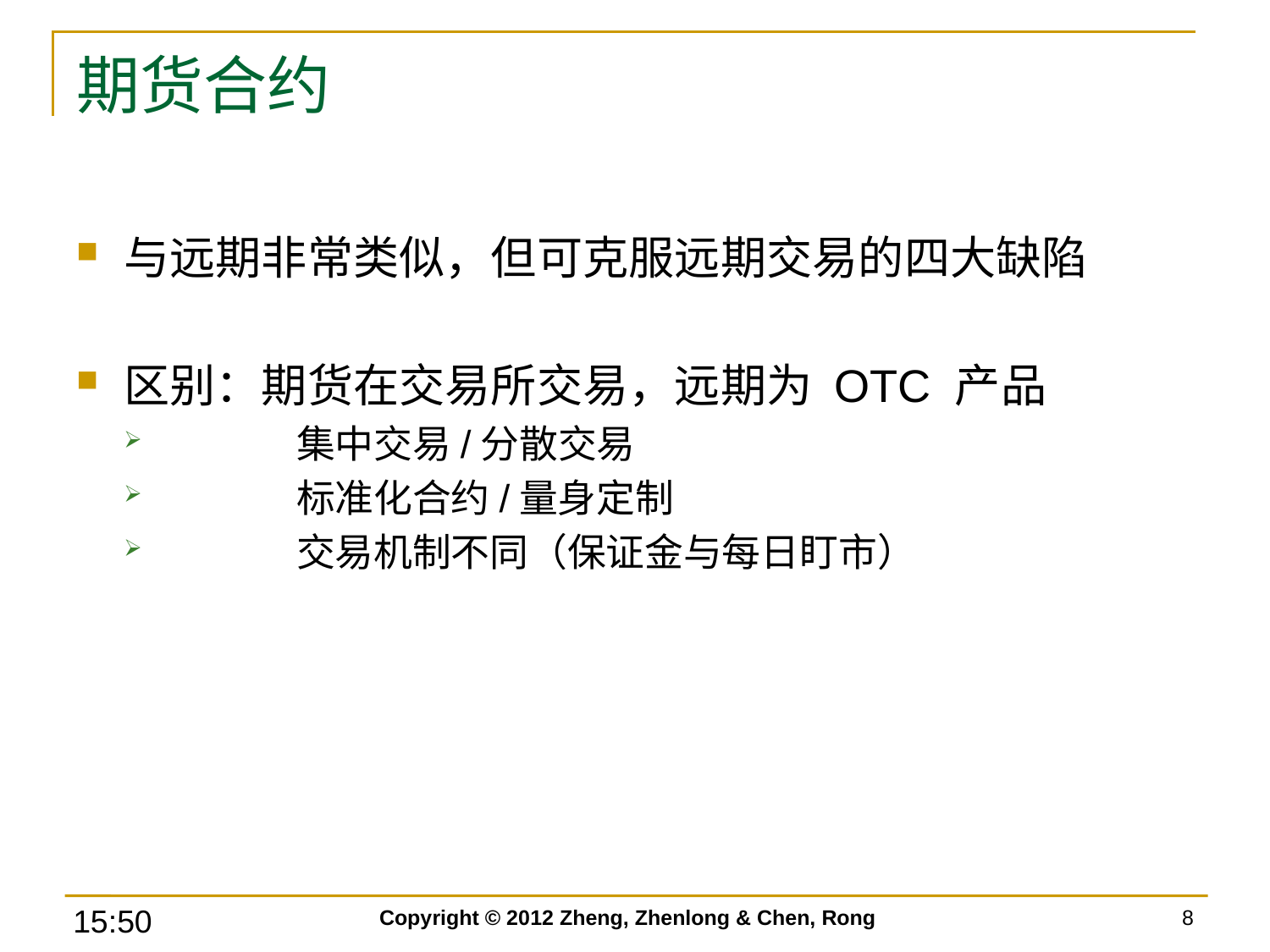

# 期货合约
与远期非常类似，但可克服远期交易的四大缺陷

区别：期货在交易所交易，远期为 OTC 产品
	集中交易/分散交易
	标准化合约/量身定制
	交易机制不同（保证金与每日盯市）

Copyright © 2012 Zheng, Zhenlong & Chen, Rong
8